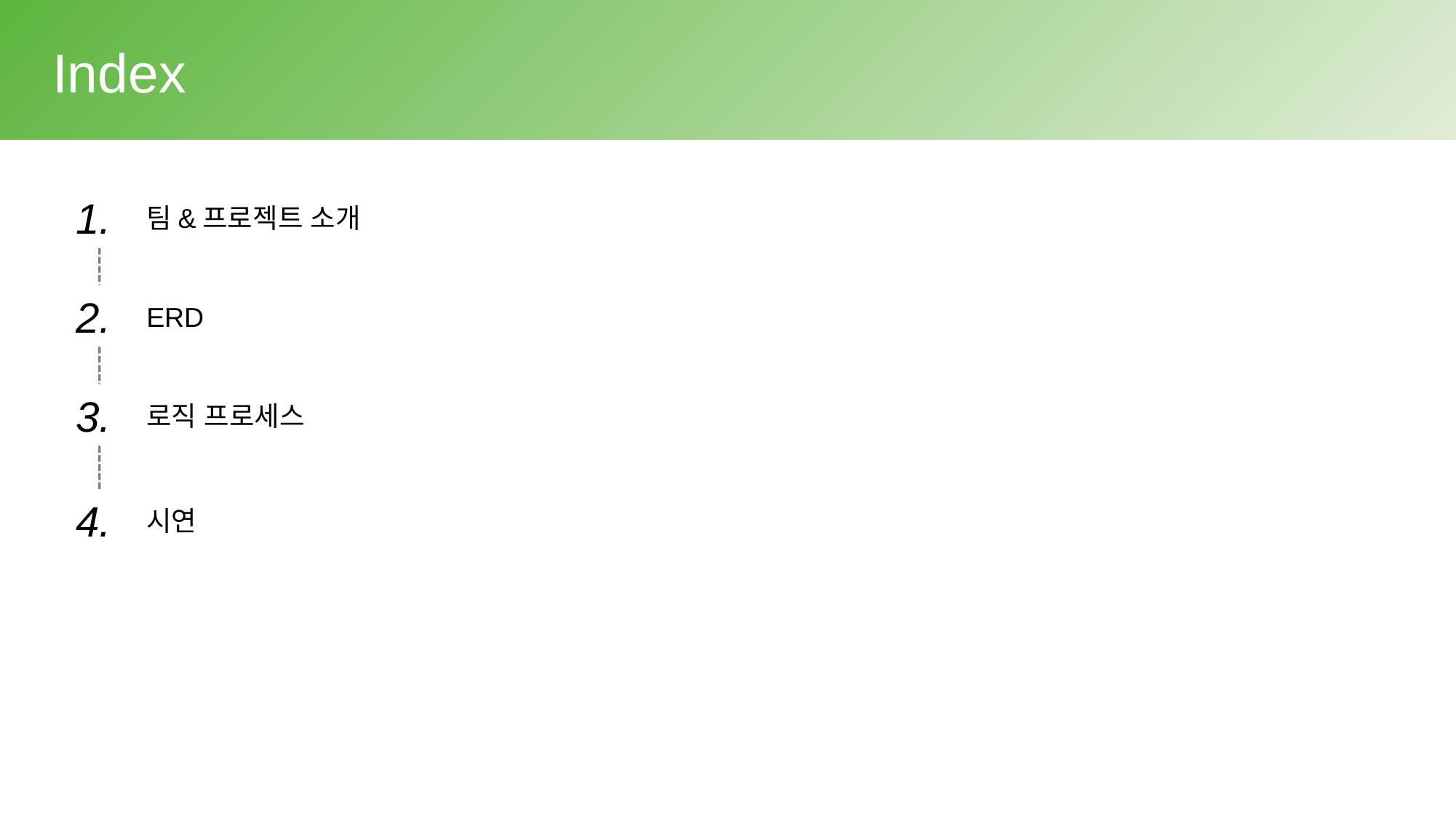

Index
1.
팀&프로젝트 소개
2.
ERD
3.
로직 프로세스
4.
시연